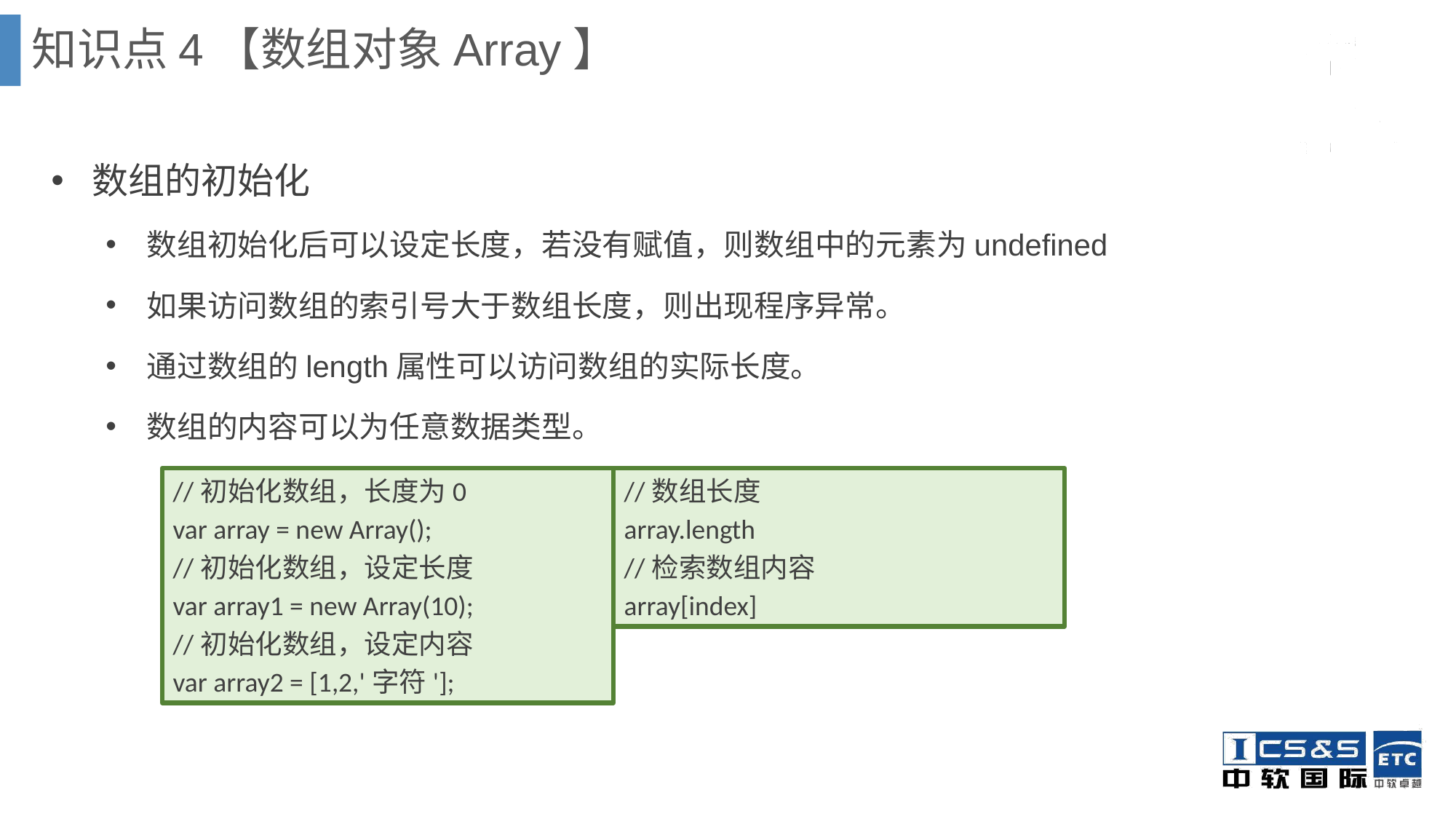

知识点4【数组对象Array】
数组的初始化
数组初始化后可以设定长度，若没有赋值，则数组中的元素为undefined
如果访问数组的索引号大于数组长度，则出现程序异常。
通过数组的length属性可以访问数组的实际长度。
数组的内容可以为任意数据类型。

//初始化数组，长度为0
var array = new Array();
//初始化数组，设定长度
var array1 = new Array(10);
//初始化数组，设定内容
var array2 = [1,2,'字符'];
//数组长度
array.length
//检索数组内容
array[index]